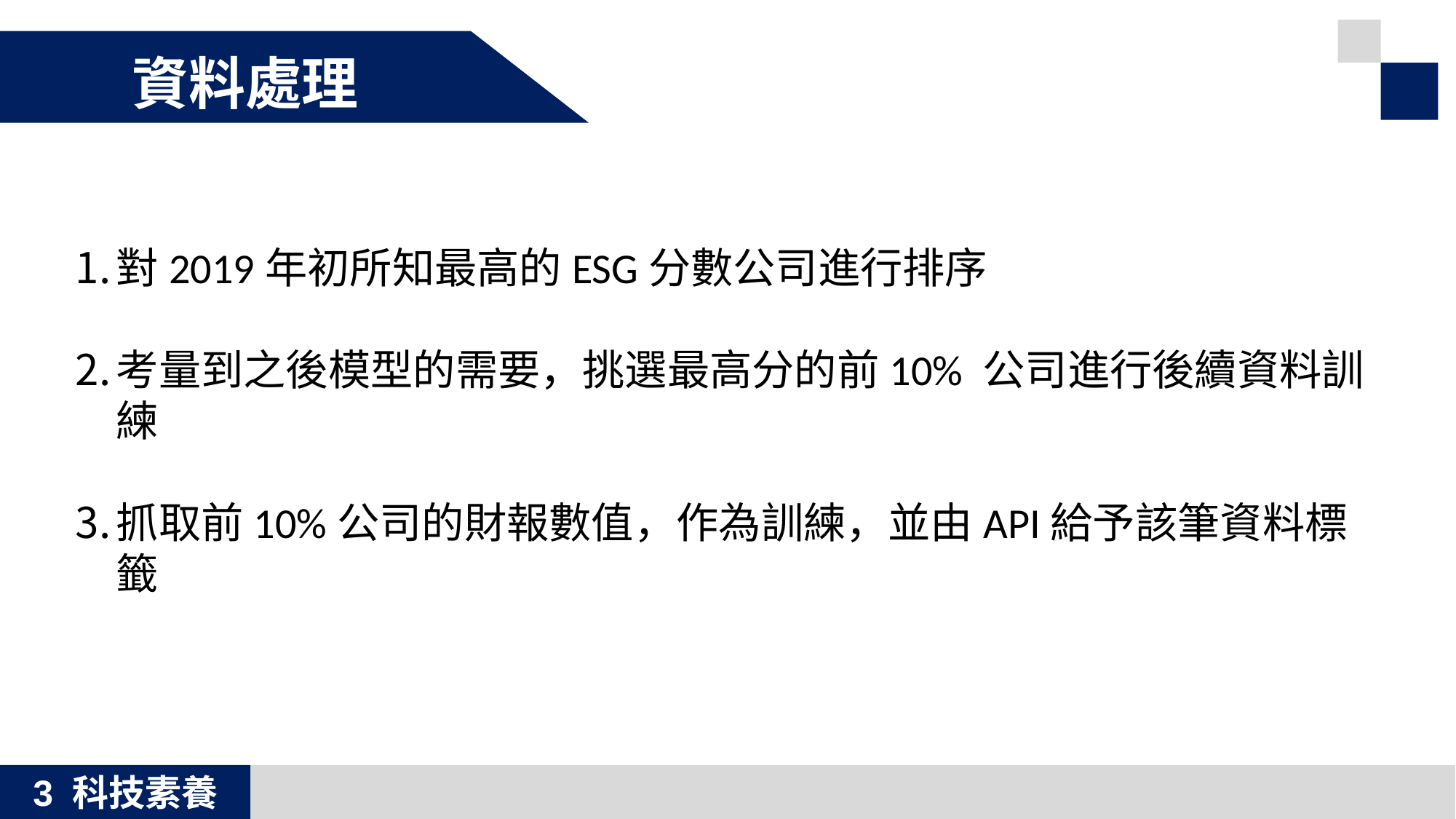

資料處理

對2019年初所知最高的ESG分數公司進行排序

考量到之後模型的需要，挑選最高分的前10% 公司進行後續資料訓練

抓取前10%公司的財報數值，作為訓練，並由API給予該筆資料標籤
19
3 科技素養